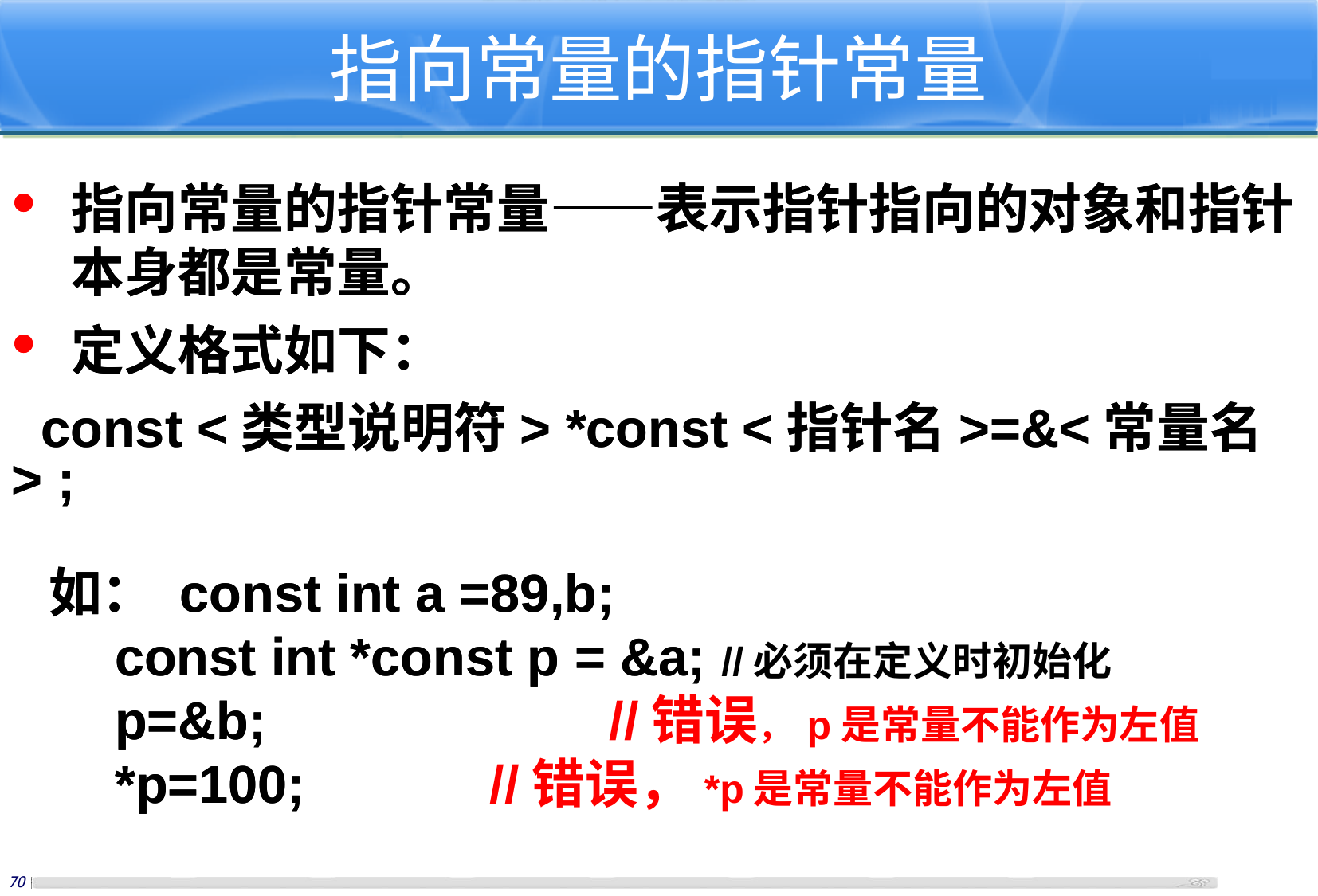

指向常量的指针常量
指向常量的指针常量——表示指针指向的对象和指针本身都是常量。
定义格式如下：
  const <类型说明符> *const <指针名>=&<常量名> ;

  如： const int a =89,b;
       const int *const p = &a;
       p=&b;				//错误
       *p=100;			//错误

指向常量的指针常量——表示指针指向的对象和指针本身都是常量。
定义格式如下：
  const <类型说明符> *const <指针名>=&<常量名> ;

  如： const int a =89,b;
       const int *const p = &a; //必须在定义时初始化
       p=&b;			//错误， p是常量不能作为左值
       *p=100;		//错误，*p是常量不能作为左值